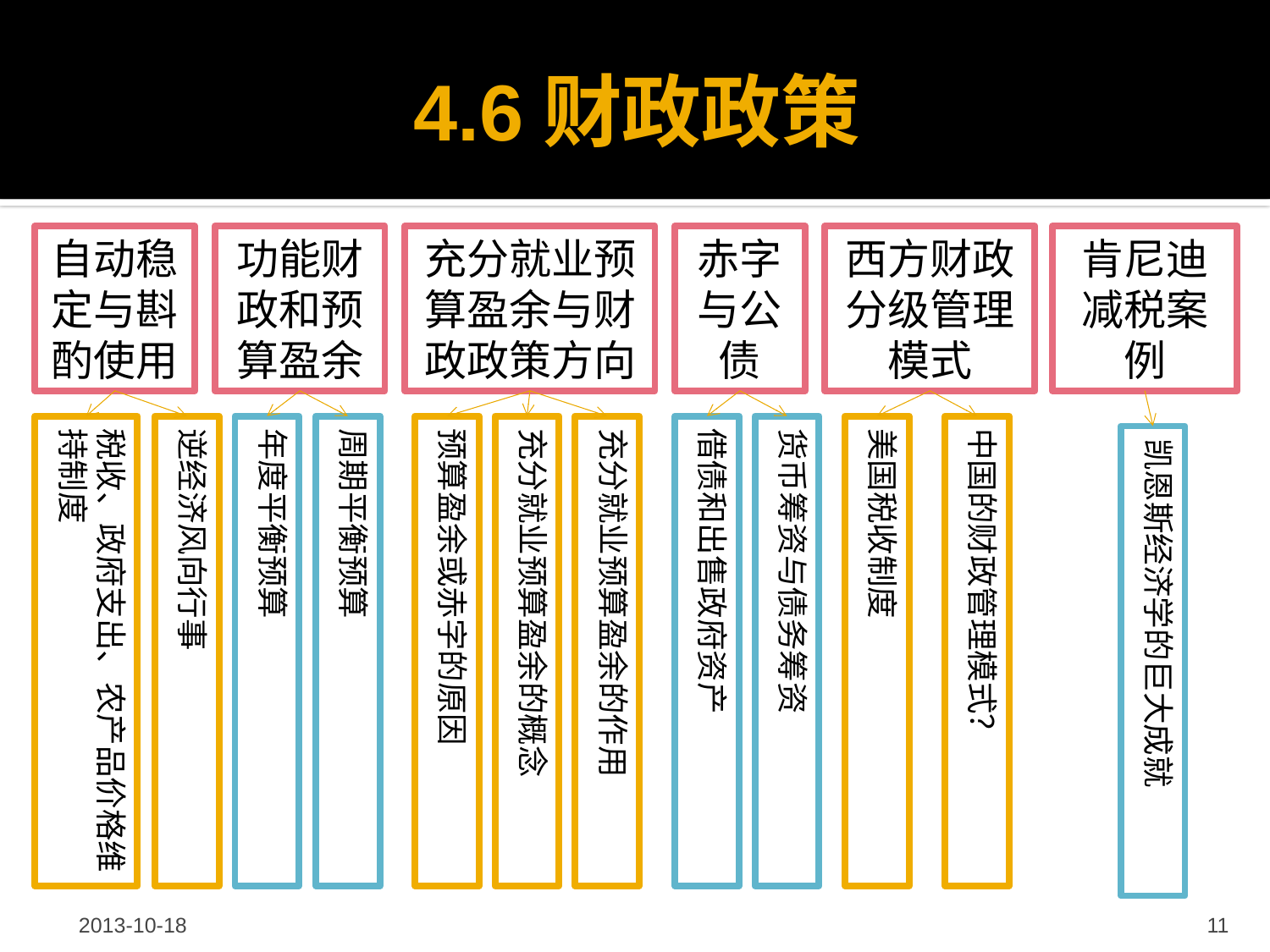

# 4.6财政政策
自动稳定与斟酌使用
功能财政和预算盈余
充分就业预算盈余与财政政策方向
赤字与公债
西方财政分级管理模式
肯尼迪减税案例
税收、政府支出、农产品价格维持制度
逆经济风向行事
年度平衡预算
周期平衡预算
预算盈余或赤字的原因
充分就业预算盈余的概念
充分就业预算盈余的作用
借债和出售政府资产
货币筹资与债务筹资
美国税收制度
中国的财政管理模式？
凯恩斯经济学的巨大成就
2013-10-18
11